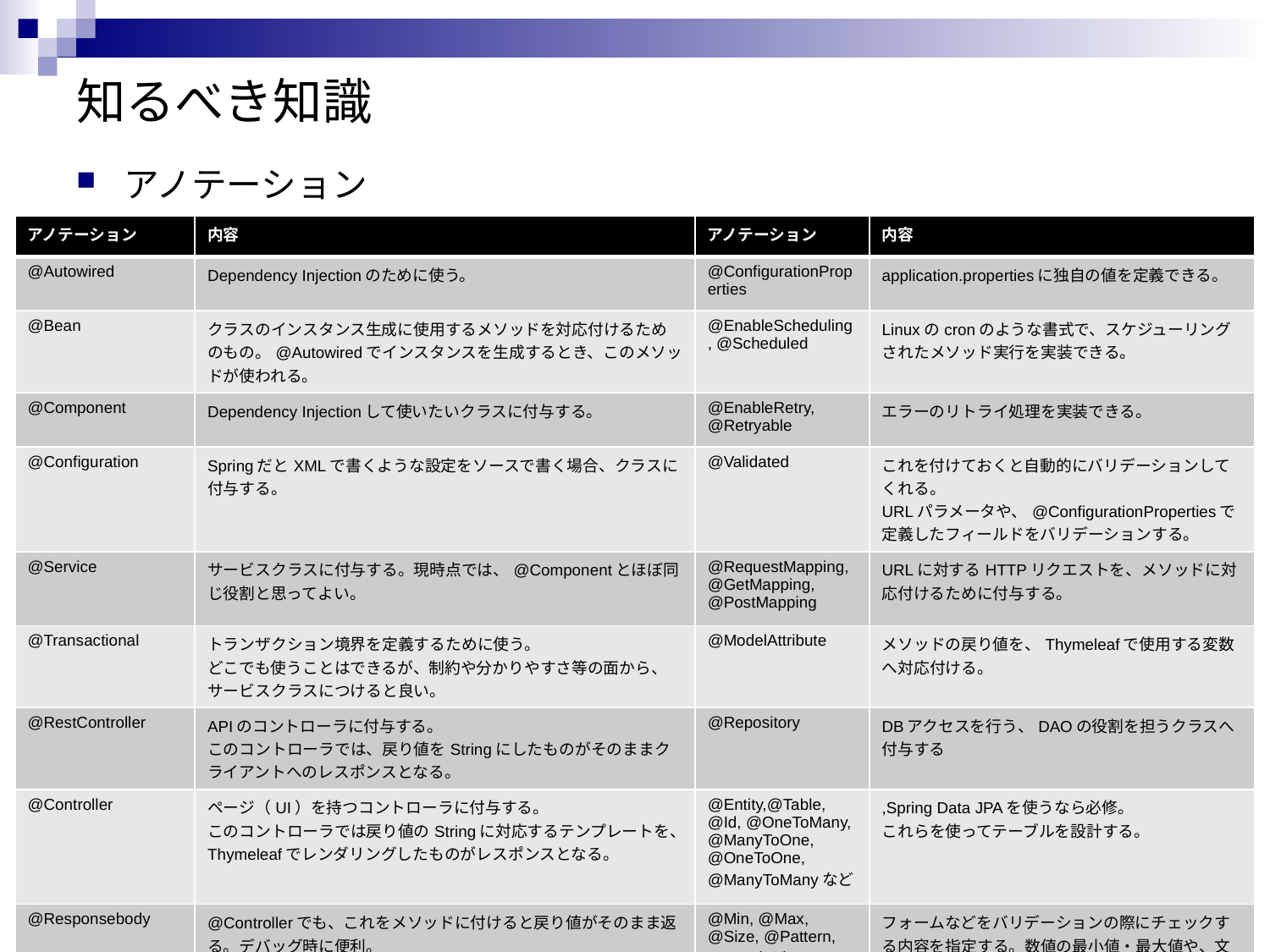

# 知るべき知識
アノテーション
| アノテーション | 内容 | アノテーション | 内容 |
| --- | --- | --- | --- |
| @Autowired | Dependency Injectionのために使う。 | @ConfigurationProperties | application.propertiesに独自の値を定義できる。 |
| @Bean | クラスのインスタンス生成に使用するメソッドを対応付けるためのもの。@Autowiredでインスタンスを生成するとき、このメソッドが使われる。 | @EnableScheduling, @Scheduled | Linuxのcronのような書式で、スケジューリングされたメソッド実行を実装できる。 |
| @Component | Dependency Injectionして使いたいクラスに付与する。 | @EnableRetry, @Retryable | エラーのリトライ処理を実装できる。 |
| @Configuration | SpringだとXMLで書くような設定をソースで書く場合、クラスに付与する。 | @Validated | これを付けておくと自動的にバリデーションしてくれる。 URLパラメータや、@ConfigurationPropertiesで定義したフィールドをバリデーションする。 |
| @Service | サービスクラスに付与する。現時点では、@Componentとほぼ同じ役割と思ってよい。 | @RequestMapping, @GetMapping, @PostMapping | URLに対するHTTPリクエストを、メソッドに対応付けるために付与する。 |
| @Transactional | トランザクション境界を定義するために使う。 どこでも使うことはできるが、制約や分かりやすさ等の面から、サービスクラスにつけると良い。 | @ModelAttribute | メソッドの戻り値を、Thymeleafで使用する変数へ対応付ける。 |
| @RestController | APIのコントローラに付与する。 このコントローラでは、戻り値をStringにしたものがそのままクライアントへのレスポンスとなる。 | @Repository | DBアクセスを行う、DAOの役割を担うクラスへ付与する |
| @Controller | ページ（UI）を持つコントローラに付与する。 このコントローラでは戻り値のStringに対応するテンプレートを、Thymeleafでレンダリングしたものがレスポンスとなる。 | @Entity,@Table, @Id, @OneToMany, @ManyToOne, @OneToOne, @ManyToManyなど | ,Spring Data JPAを使うなら必修。 これらを使ってテーブルを設計する。 |
| @Responsebody | @Controllerでも、これをメソッドに付けると戻り値がそのまま返る。デバッグ時に便利。 | @Min, @Max, @Size, @Pattern, @Nullなど | フォームなどをバリデーションの際にチェックする内容を指定する。数値の最小値・最大値や、文字列のサイズ、マッチする正規表現など。 |